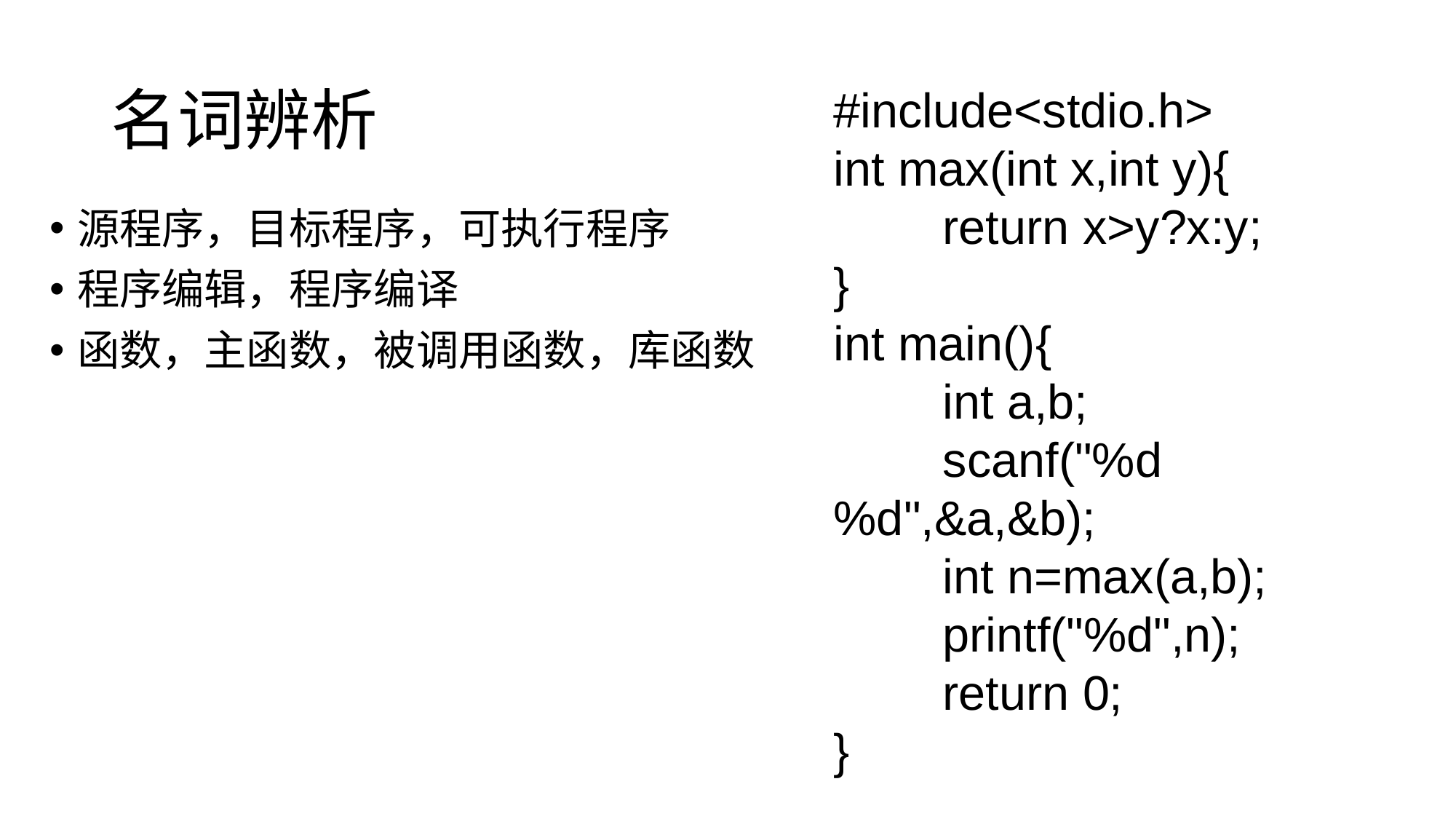

# 名词辨析
#include<stdio.h>
int max(int x,int y){
	return x>y?x:y;
}
int main(){
	int a,b;
	scanf("%d%d",&a,&b);
	int n=max(a,b);
	printf("%d",n);
	return 0;
}

源程序，目标程序，可执行程序
程序编辑，程序编译
函数，主函数，被调用函数，库函数